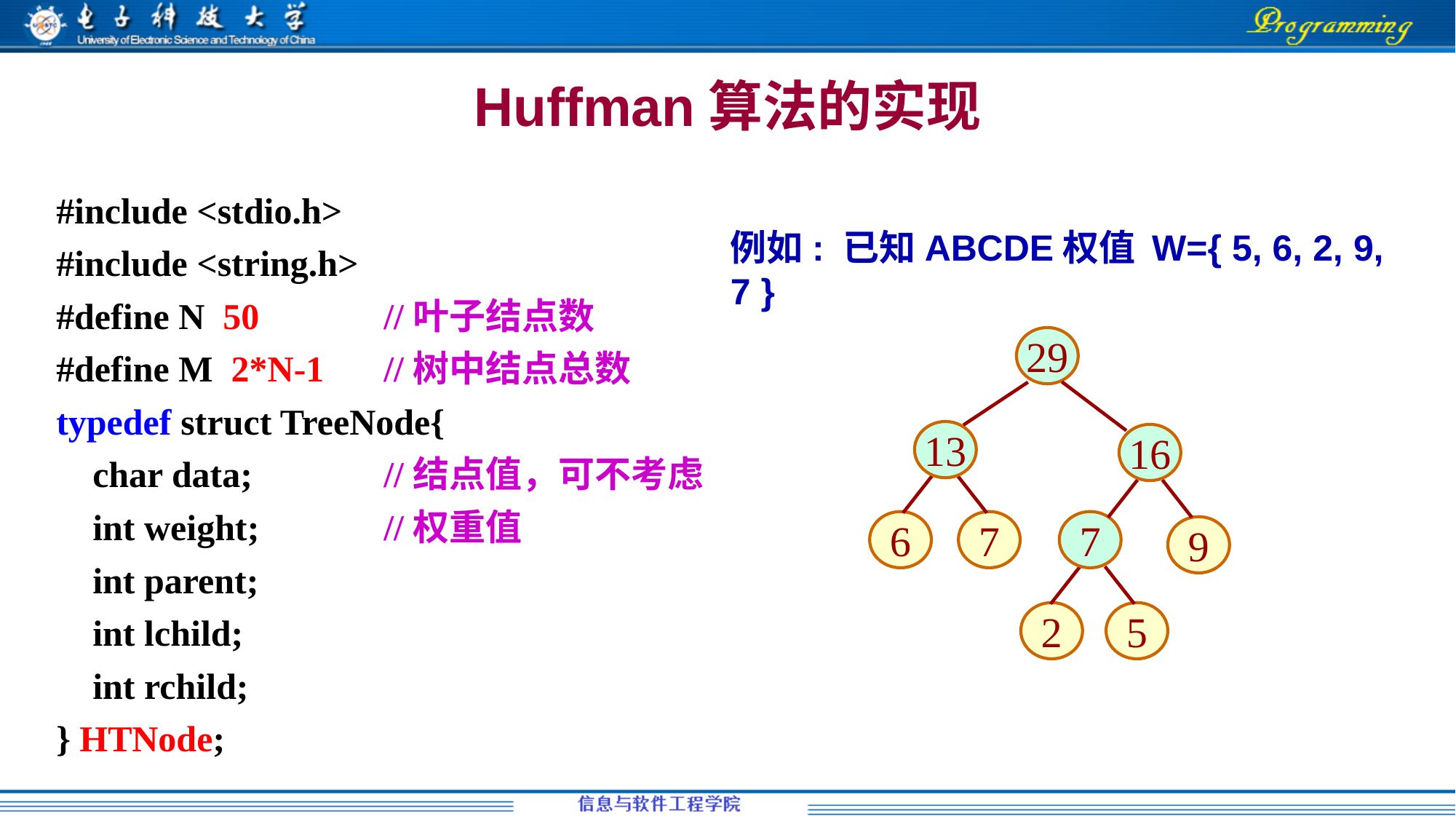

# Huffman算法的实现
#include <stdio.h>
#include <string.h>
#define N  50		//叶子结点数
#define M  2*N-1	//树中结点总数
typedef struct TreeNode{
    char data; 		//结点值，可不考虑
    int weight;		//权重值
    int parent;
    int lchild;
    int rchild;
} HTNode;
例如: 已知ABCDE权值 W={ 5, 6, 2, 9, 7 }
29

13
16

6
7
7
9

2
5